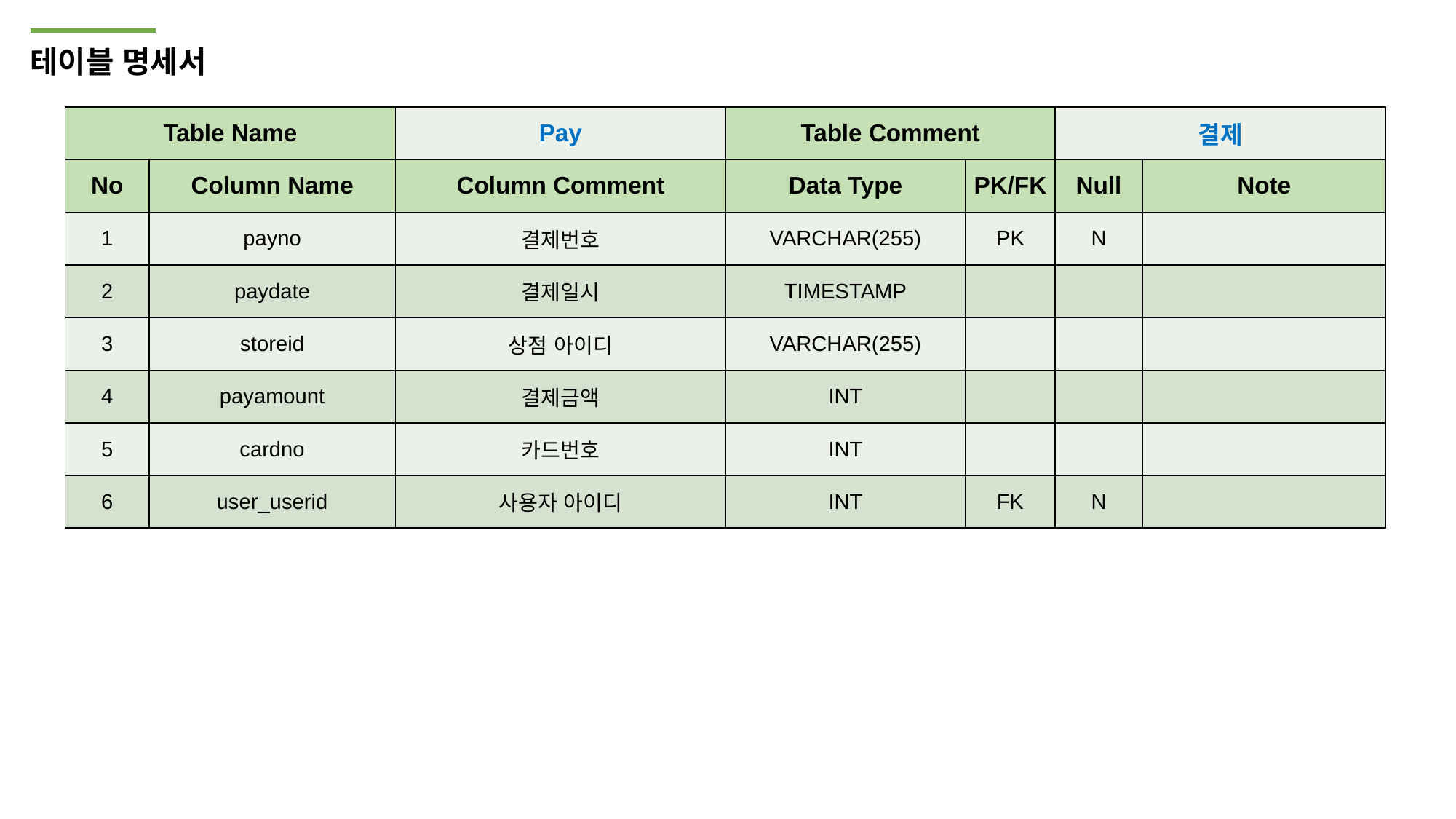

테이블 명세서
| Table Name |  | Pay | Table Comment |  | 결제 |  |
| --- | --- | --- | --- | --- | --- | --- |
| No | Column Name | Column Comment | Data Type | PK/FK | Null | Note |
| 1 | payno | 결제번호 | VARCHAR(255) | PK | N |  |
| 2 | paydate | 결제일시 | TIMESTAMP |  |  |  |
| 3 | storeid | 상점 아이디 | VARCHAR(255) |  |  |  |
| 4 | payamount | 결제금액 | INT |  |  |  |
| 5 | cardno | 카드번호 | INT |  |  |  |
| 6 | user\_userid | 사용자 아이디 | INT | FK | N |  |